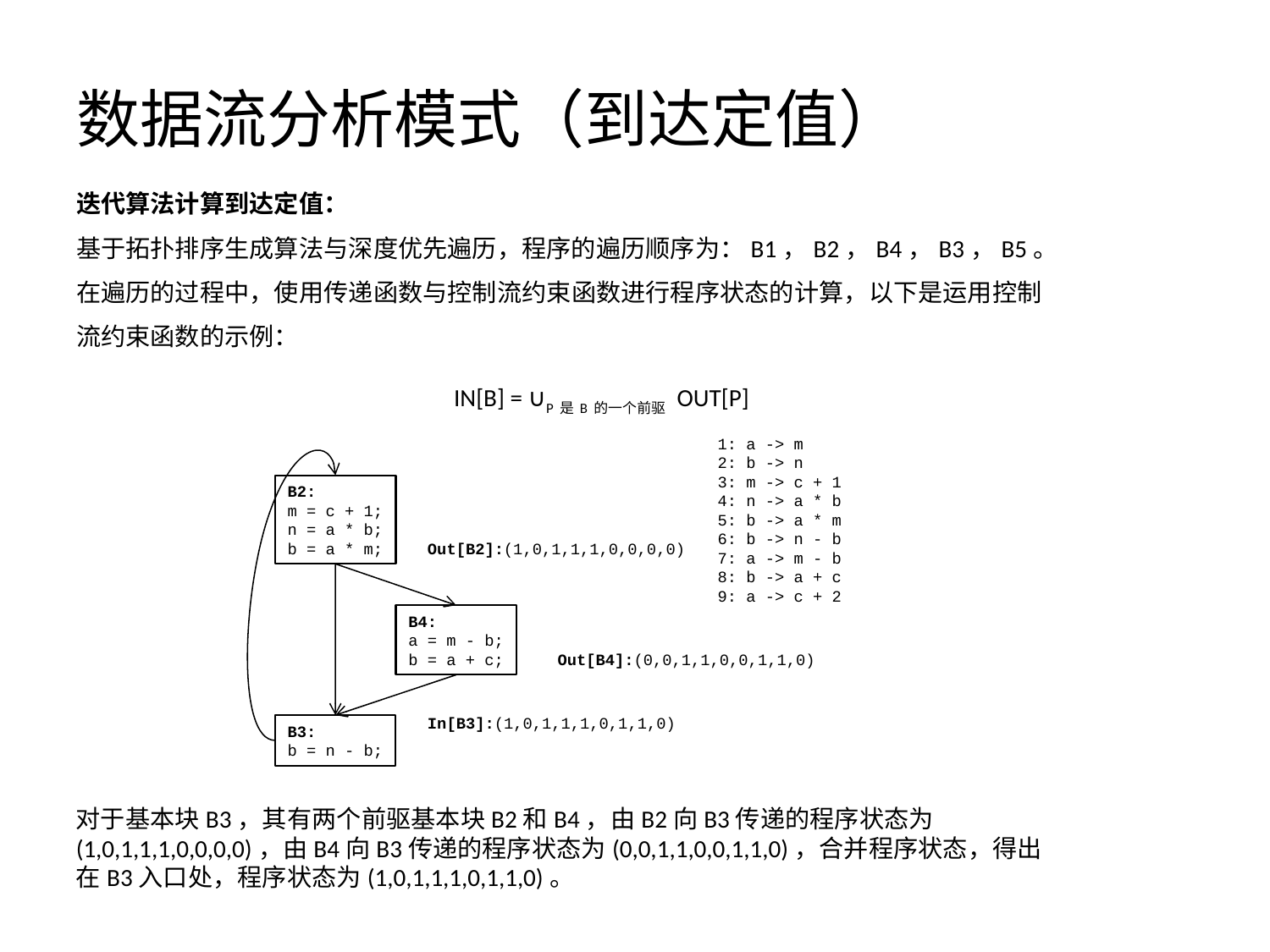

# 数据流分析模式（到达定值）
迭代算法计算到达定值：
基于拓扑排序生成算法与深度优先遍历，程序的遍历顺序为：B1，B2，B4，B3，B5。在遍历的过程中，使用传递函数与控制流约束函数进行程序状态的计算，以下是运用控制流约束函数的示例：

IN[B] = ∪P是B的一个前驱 OUT[P]
1: a -> m
2: b -> n
3: m -> c + 1
4: n -> a * b
5: b -> a * m
6: b -> n - b
7: a -> m - b
8: b -> a + c
9: a -> c + 2
B2:
m = c + 1;
n = a * b;
b = a * m;
Out[B2]:(1,0,1,1,1,0,0,0,0)
B4:
a = m - b;
b = a + c;
Out[B4]:(0,0,1,1,0,0,1,1,0)
In[B3]:(1,0,1,1,1,0,1,1,0)
B3:
b = n - b;
对于基本块B3，其有两个前驱基本块B2和B4，由B2向B3传递的程序状态为(1,0,1,1,1,0,0,0,0)，由B4向B3传递的程序状态为(0,0,1,1,0,0,1,1,0)，合并程序状态，得出在B3入口处，程序状态为(1,0,1,1,1,0,1,1,0)。